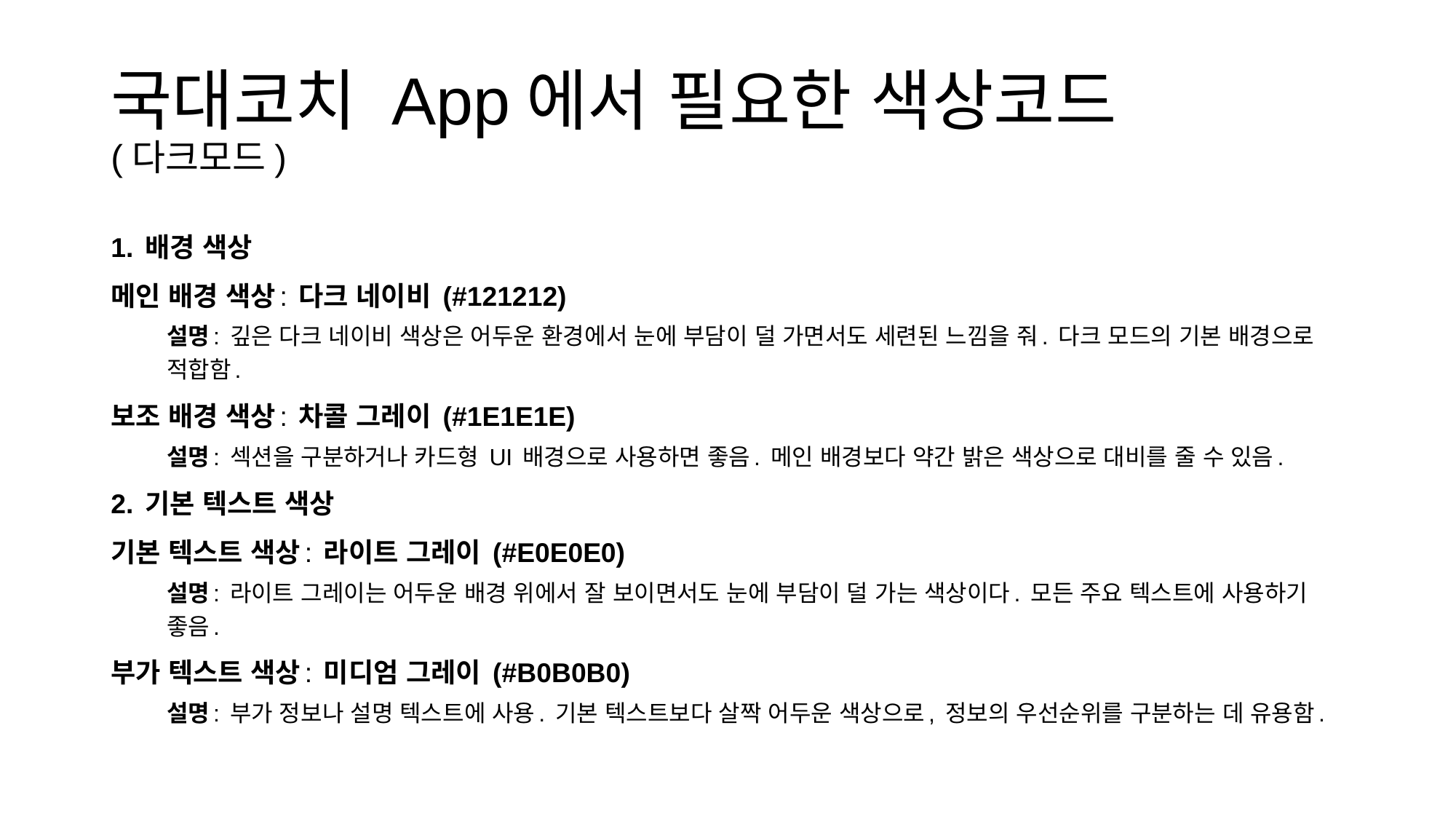

# 국대코치 App에서 필요한 색상코드 (다크모드)
1. 배경 색상
메인 배경 색상: 다크 네이비 (#121212)
설명: 깊은 다크 네이비 색상은 어두운 환경에서 눈에 부담이 덜 가면서도 세련된 느낌을 줘. 다크 모드의 기본 배경으로 적합함.
보조 배경 색상: 차콜 그레이 (#1E1E1E)
설명: 섹션을 구분하거나 카드형 UI 배경으로 사용하면 좋음. 메인 배경보다 약간 밝은 색상으로 대비를 줄 수 있음.
2. 기본 텍스트 색상
기본 텍스트 색상: 라이트 그레이 (#E0E0E0)
설명: 라이트 그레이는 어두운 배경 위에서 잘 보이면서도 눈에 부담이 덜 가는 색상이다. 모든 주요 텍스트에 사용하기 좋음.
부가 텍스트 색상: 미디엄 그레이 (#B0B0B0)
설명: 부가 정보나 설명 텍스트에 사용. 기본 텍스트보다 살짝 어두운 색상으로, 정보의 우선순위를 구분하는 데 유용함.